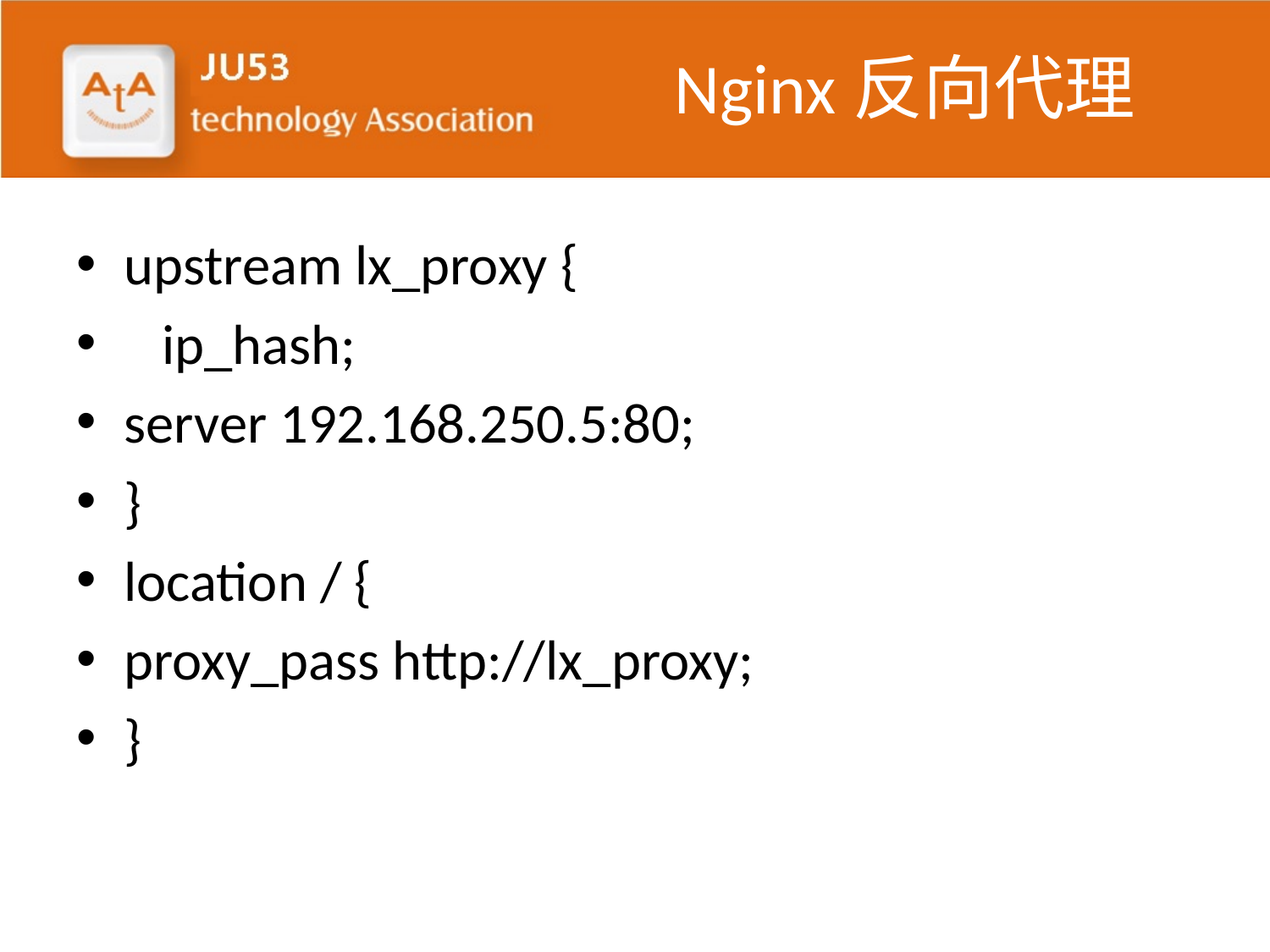

# Nginx反向代理
upstream lx_proxy {
   ip_hash;
server 192.168.250.5:80;
}
location / {
proxy_pass http://lx_proxy;
}